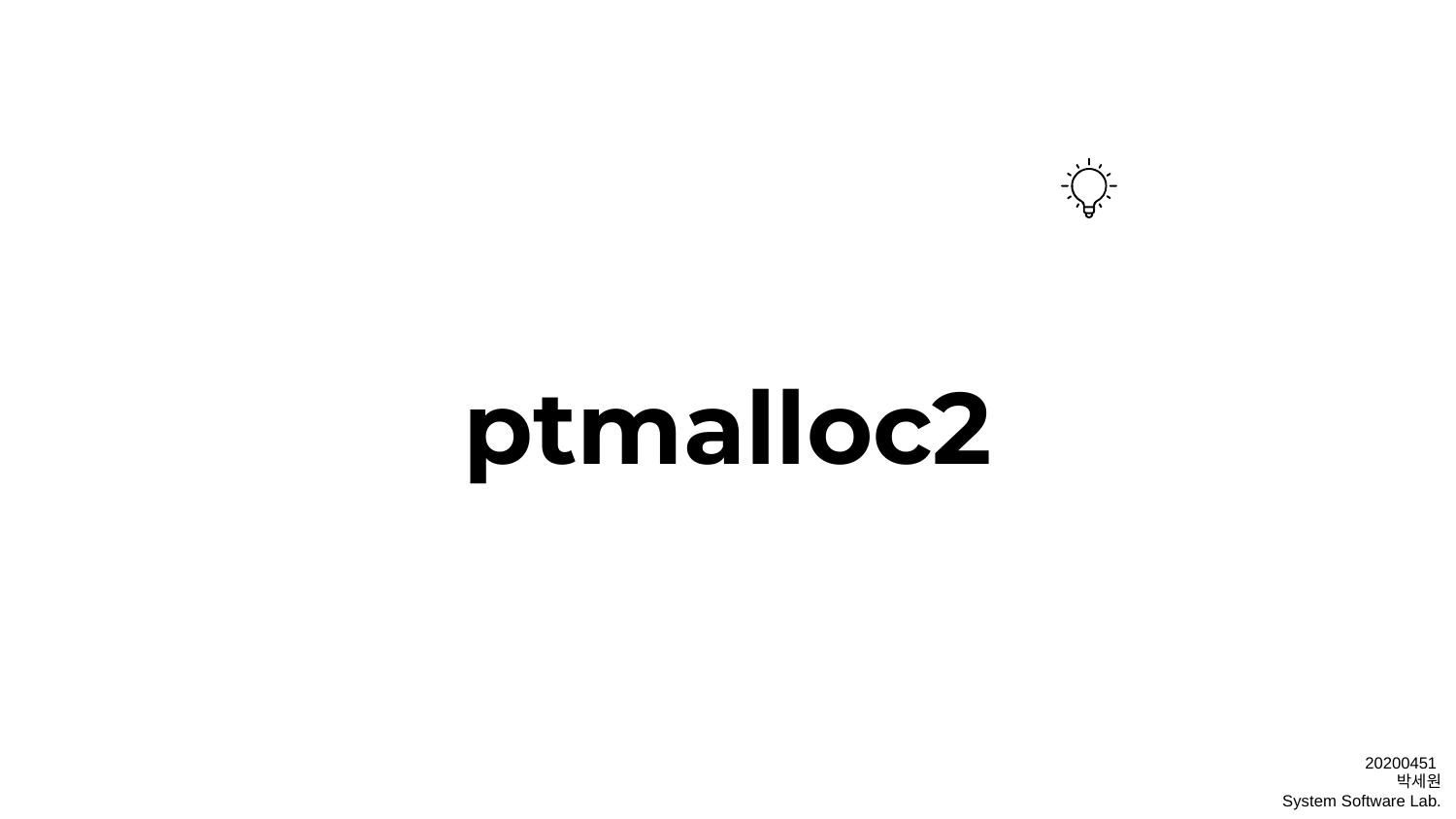

# ptmalloc2
20200451
박세원
System Software Lab.